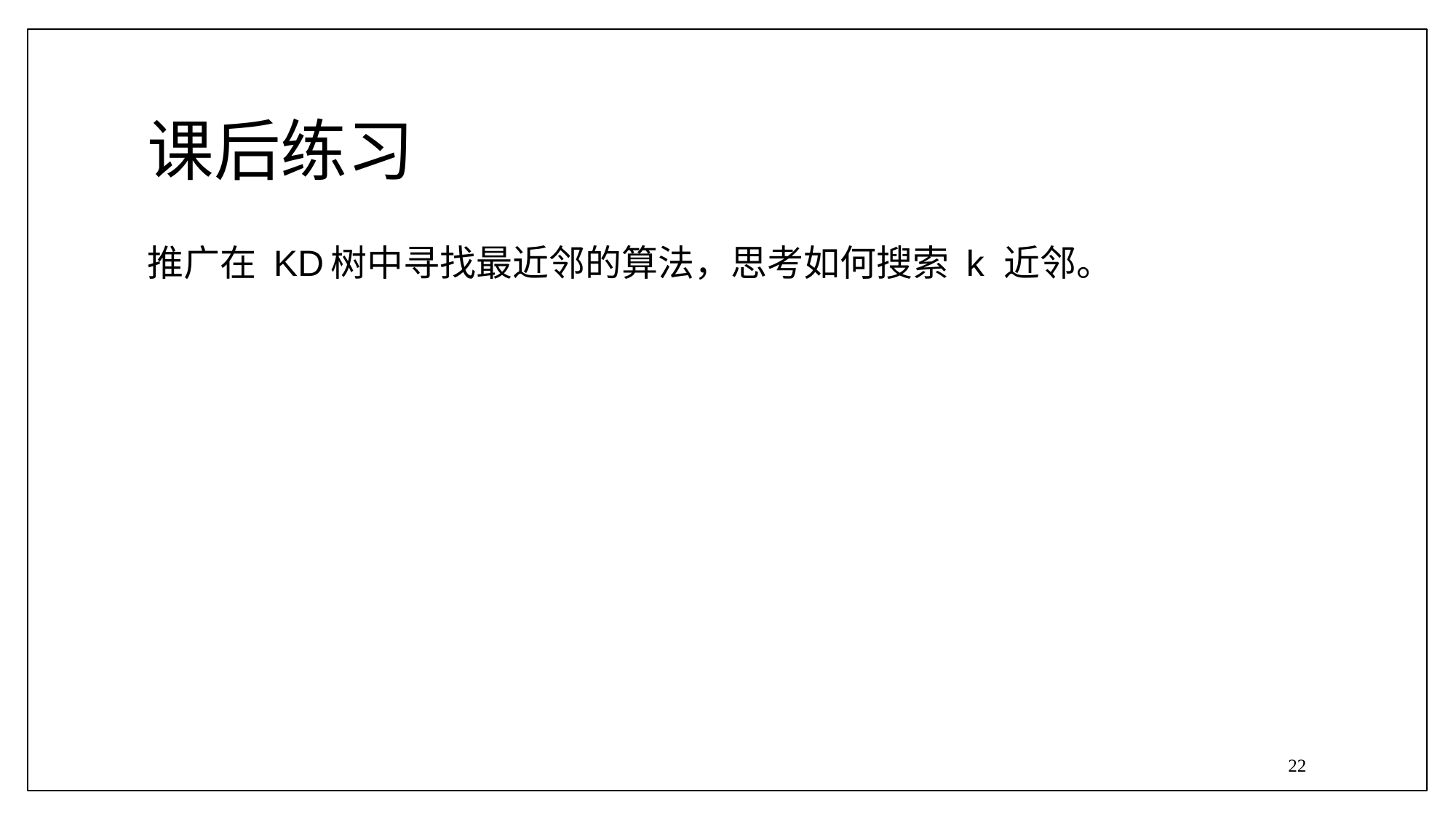

课后练习
推广在 KD	树中寻找最近邻的算法，思考如何搜索 k	近邻。
22